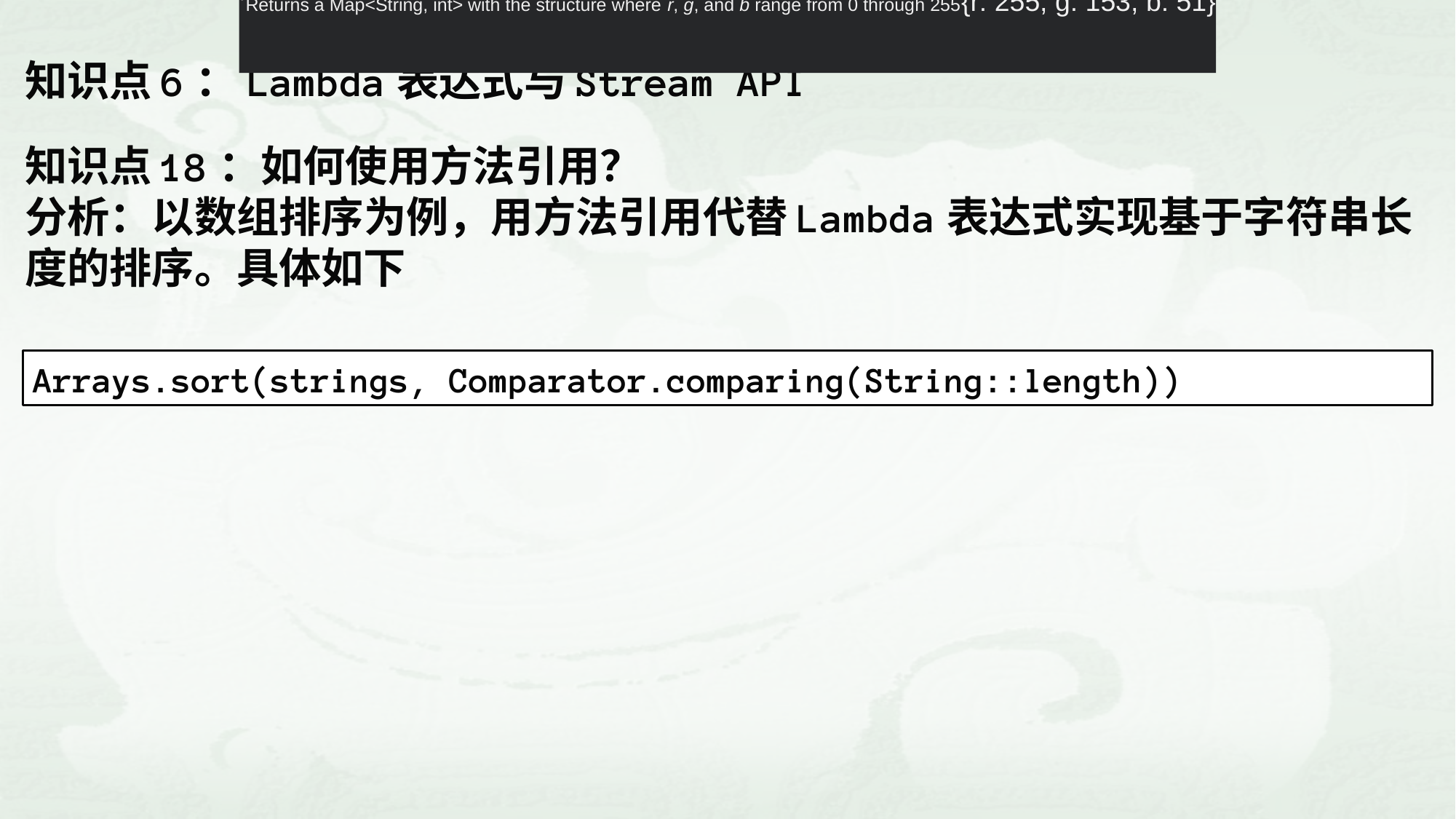

Returns a Map<String, int> with the structure where r, g, and b range from 0 through 255{r: 255, g: 153, b: 51}

知识点6：Lambda表达式与Stream API
知识点18：如何使用方法引用？
分析：以数组排序为例，用方法引用代替Lambda表达式实现基于字符串长度的排序。具体如下
Arrays.sort(strings, Comparator.comparing(String::length))